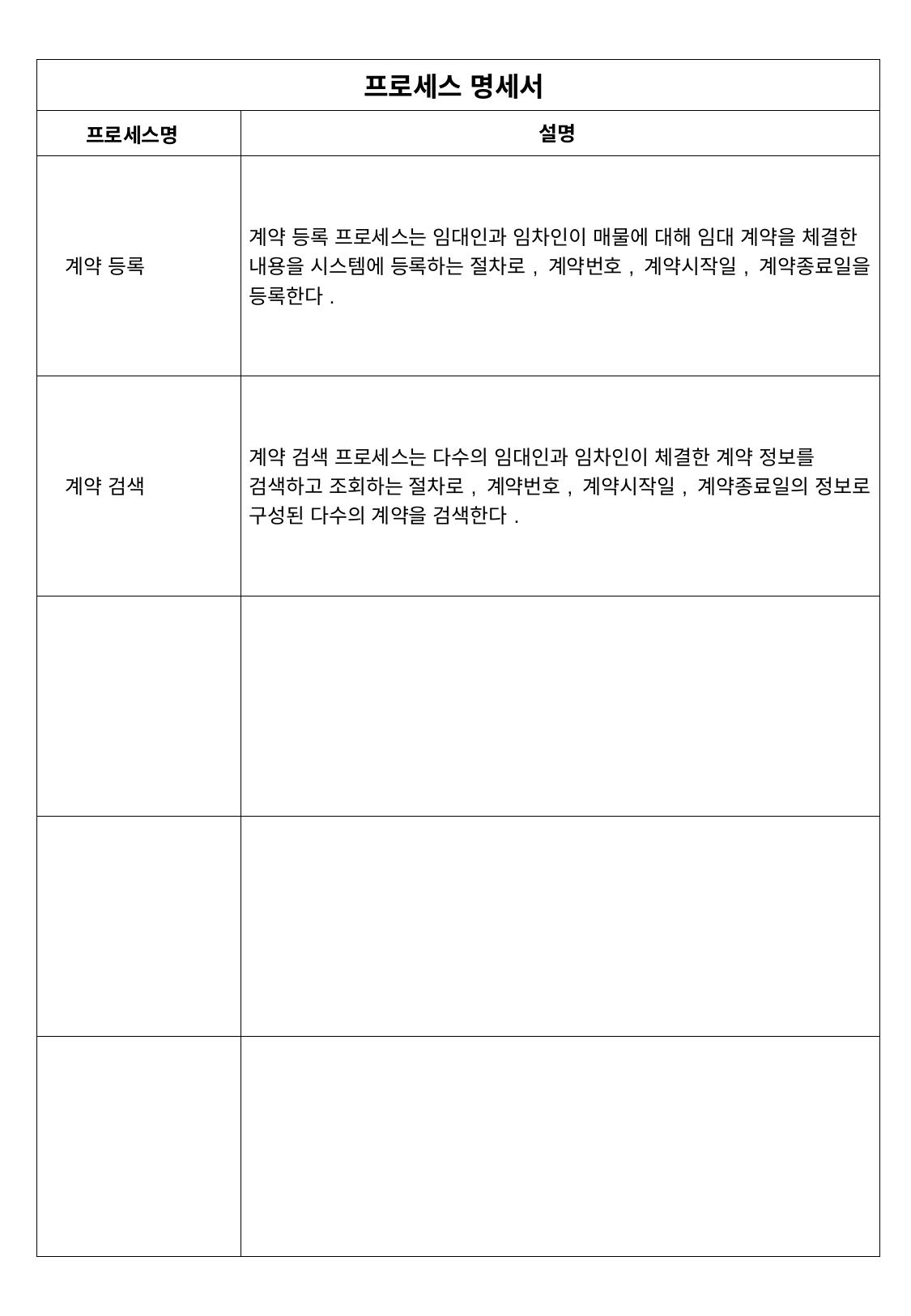

| 프로세스 명세서 |
| --- |
|  |
| 프로세스 명세서 |  |
| --- | --- |
| 프로세스명 | 설명 |
| 계약 등록 | 계약 등록 프로세스는 임대인과 임차인이 매물에 대해 임대 계약을 체결한 내용을 시스템에 등록하는 절차로, 계약번호, 계약시작일, 계약종료일을 등록한다. |
| 계약 검색 | 계약 검색 프로세스는 다수의 임대인과 임차인이 체결한 계약 정보를 검색하고 조회하는 절차로, 계약번호, 계약시작일, 계약종료일의 정보로 구성된 다수의 계약을 검색한다. |
|  |  |
|  |  |
|  |  |